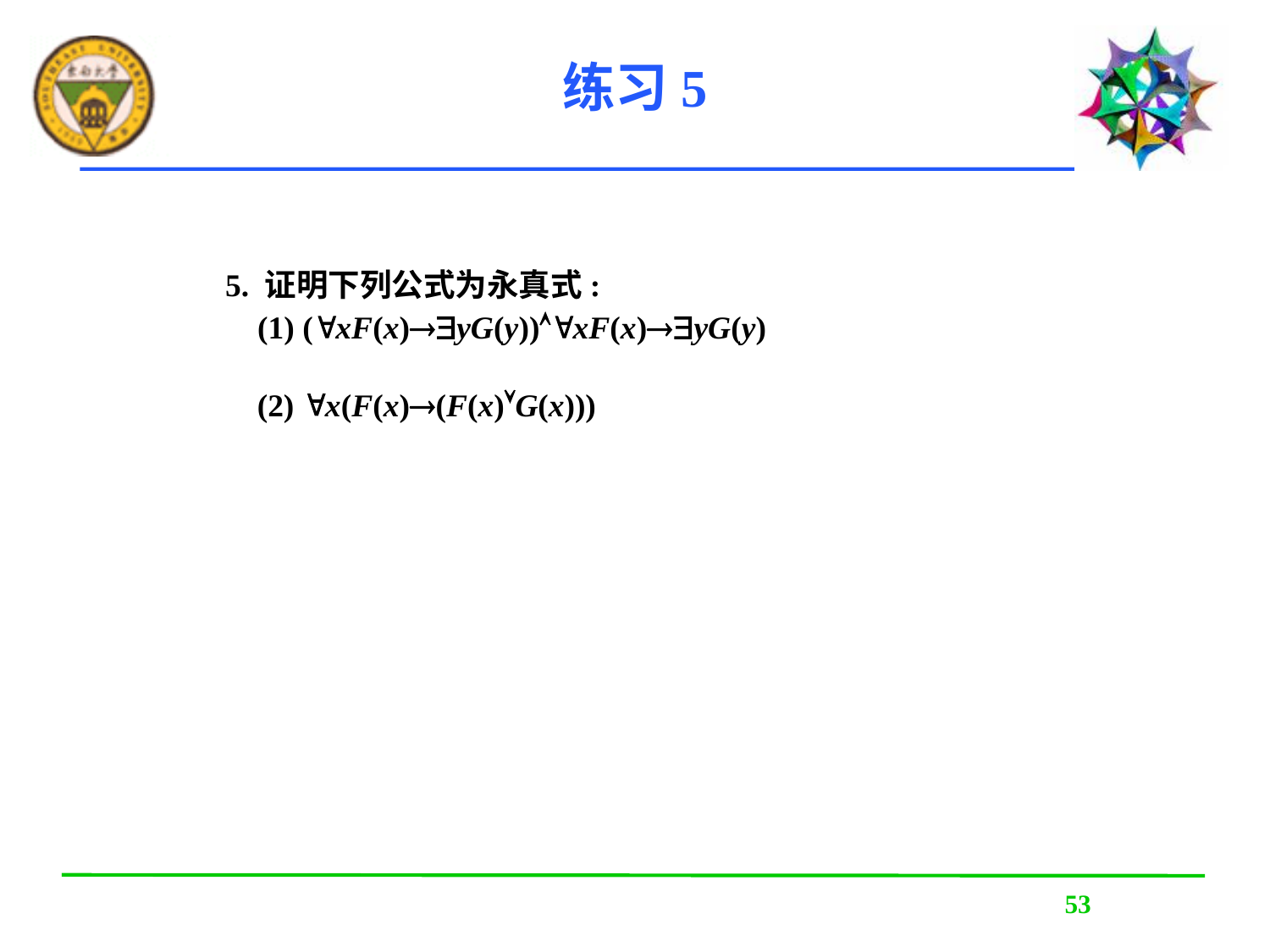

练习5
5. 证明下列公式为永真式:
    (1) (∀xF(x)→∃yG(y))∧∀xF(x)→∃yG(y)
(2) ∀x(F(x)→(F(x)∨G(x)))